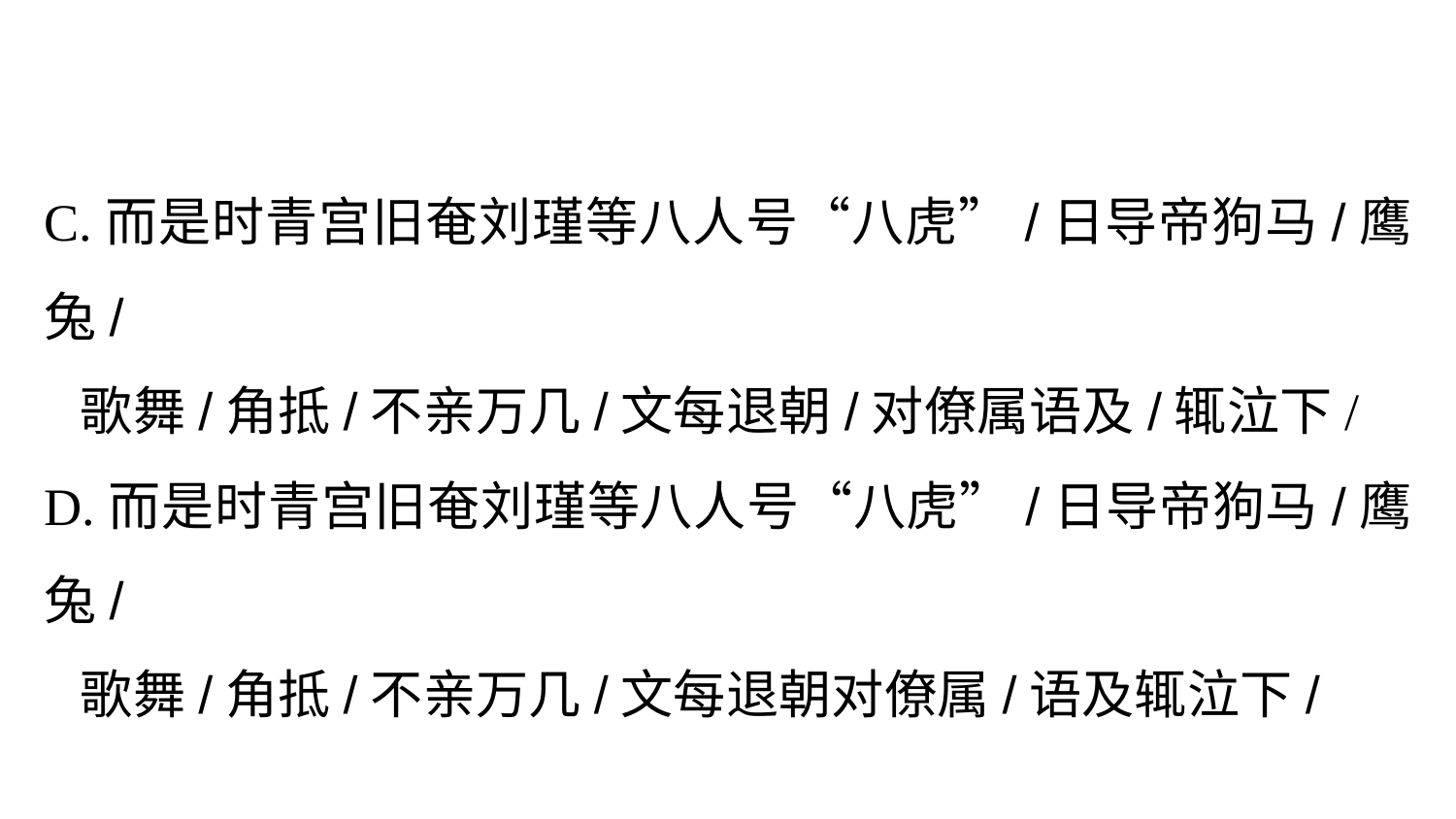

C.而是时青宫旧奄刘瑾等八人号“八虎”/日导帝狗马/鹰兔/
  歌舞/角抵/不亲万几/文每退朝/对僚属语及/辄泣下/
D.而是时青宫旧奄刘瑾等八人号“八虎”/日导帝狗马/鹰兔/
  歌舞/角抵/不亲万几/文每退朝对僚属/语及辄泣下/